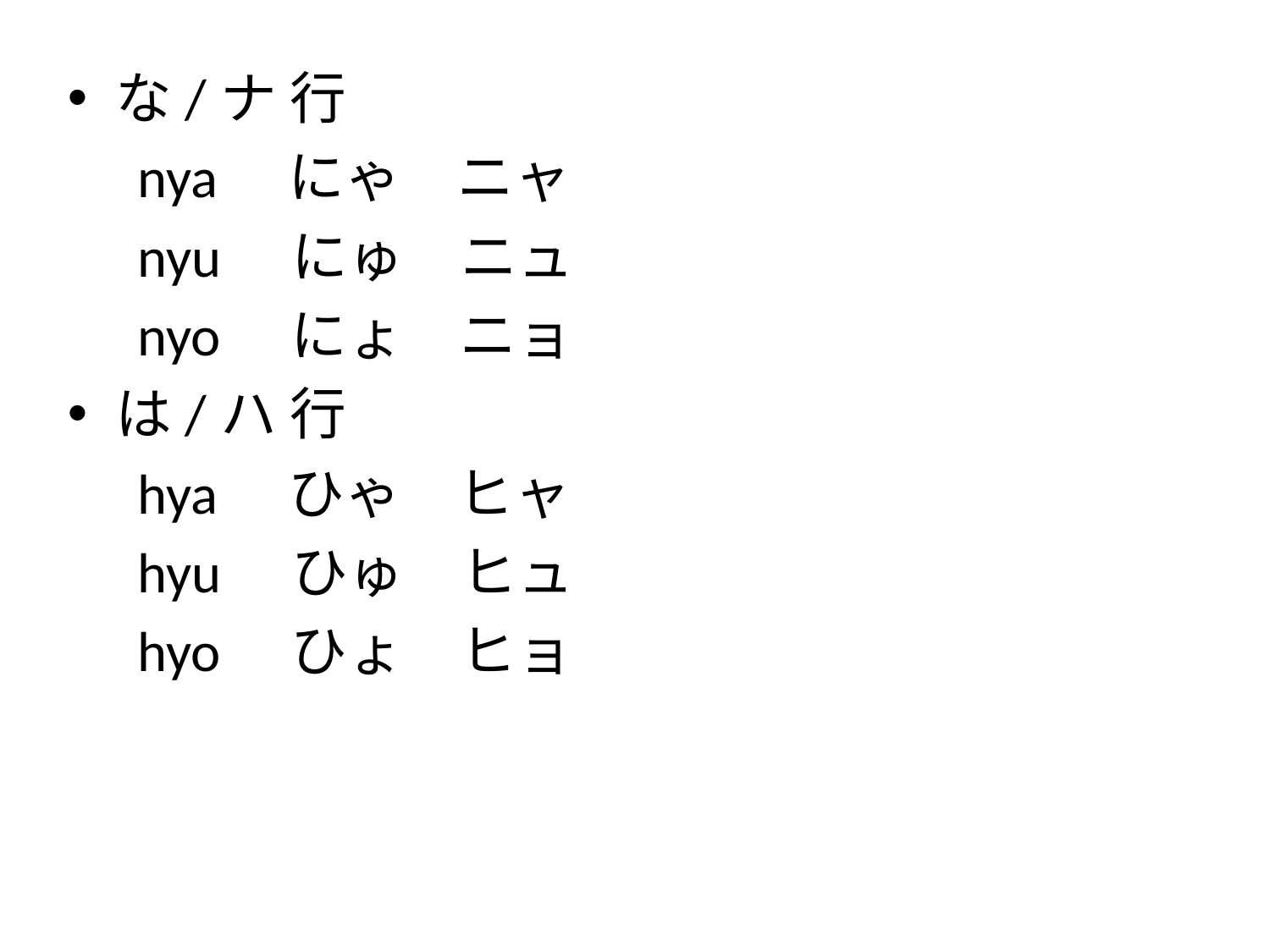

な/ナ 行
　nya　にゃ　ニャ
　nyu　にゅ　ニュ
　nyo　にょ　ニョ
は/ハ 行
　hya　ひゃ　ヒャ
　hyu　ひゅ　ヒュ
　hyo　ひょ　ヒョ